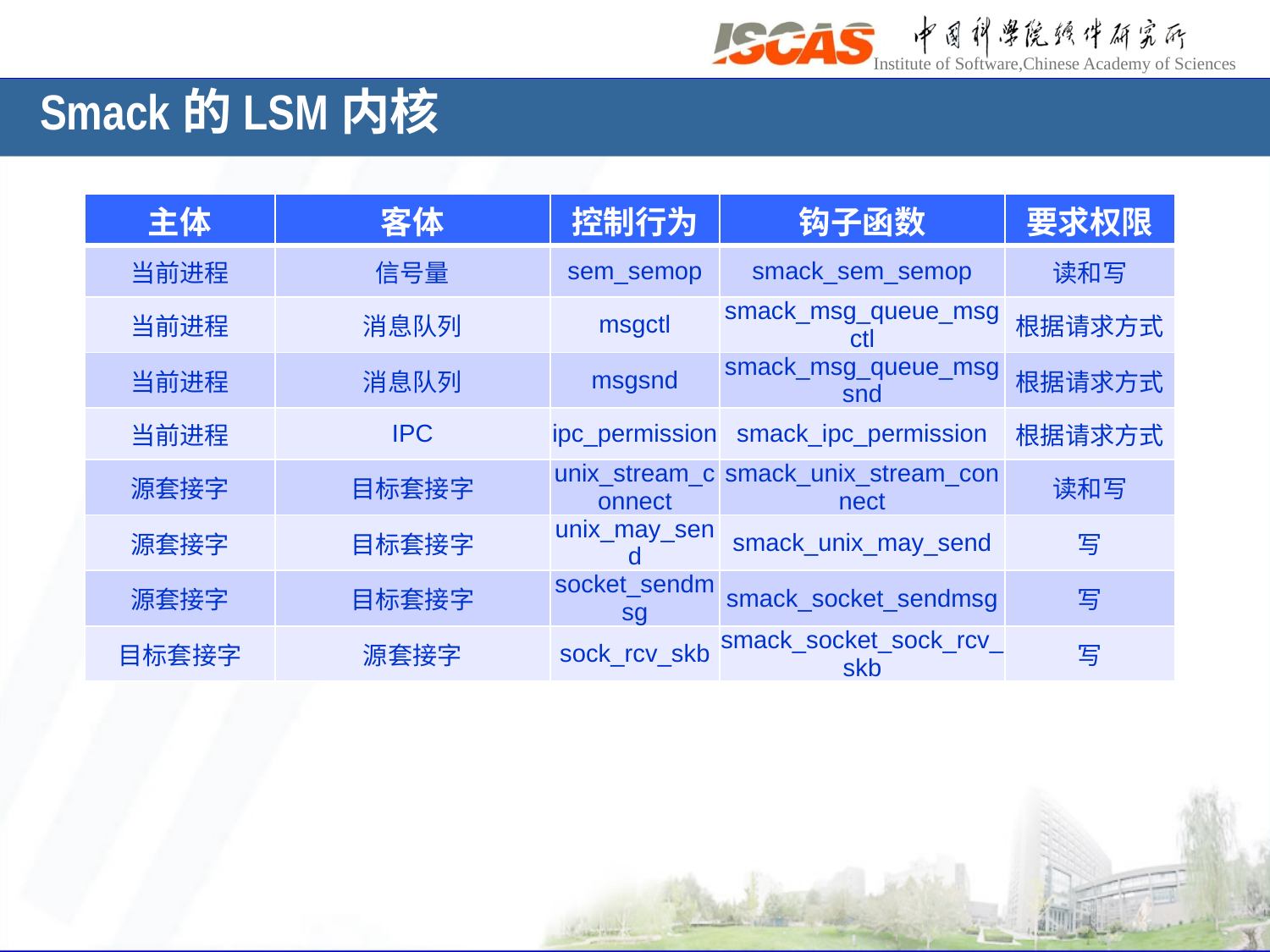

# Smack的LSM内核
| 主体 | 客体 | 控制行为 | 钩子函数 | 要求权限 |
| --- | --- | --- | --- | --- |
| 当前进程 | 信号量 | sem\_semop | smack\_sem\_semop | 读和写 |
| 当前进程 | 消息队列 | msgctl | smack\_msg\_queue\_msgctl | 根据请求方式 |
| 当前进程 | 消息队列 | msgsnd | smack\_msg\_queue\_msgsnd | 根据请求方式 |
| 当前进程 | IPC | ipc\_permission | smack\_ipc\_permission | 根据请求方式 |
| 源套接字 | 目标套接字 | unix\_stream\_connect | smack\_unix\_stream\_connect | 读和写 |
| 源套接字 | 目标套接字 | unix\_may\_send | smack\_unix\_may\_send | 写 |
| 源套接字 | 目标套接字 | socket\_sendmsg | smack\_socket\_sendmsg | 写 |
| 目标套接字 | 源套接字 | sock\_rcv\_skb | smack\_socket\_sock\_rcv\_skb | 写 |